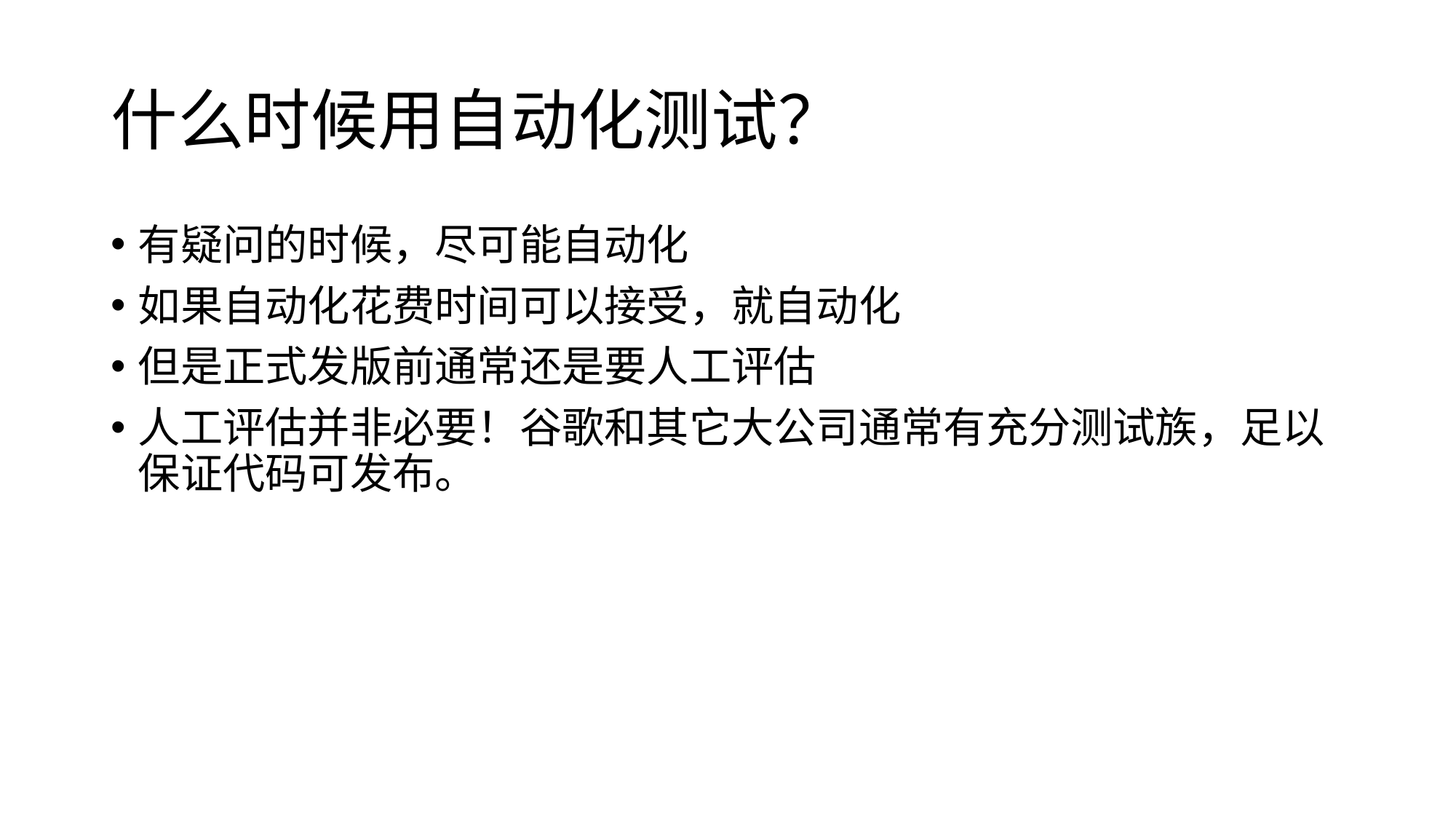

# 什么时候用自动化测试？
有疑问的时候，尽可能自动化
如果自动化花费时间可以接受，就自动化
但是正式发版前通常还是要人工评估
人工评估并非必要！谷歌和其它大公司通常有充分测试族，足以保证代码可发布。